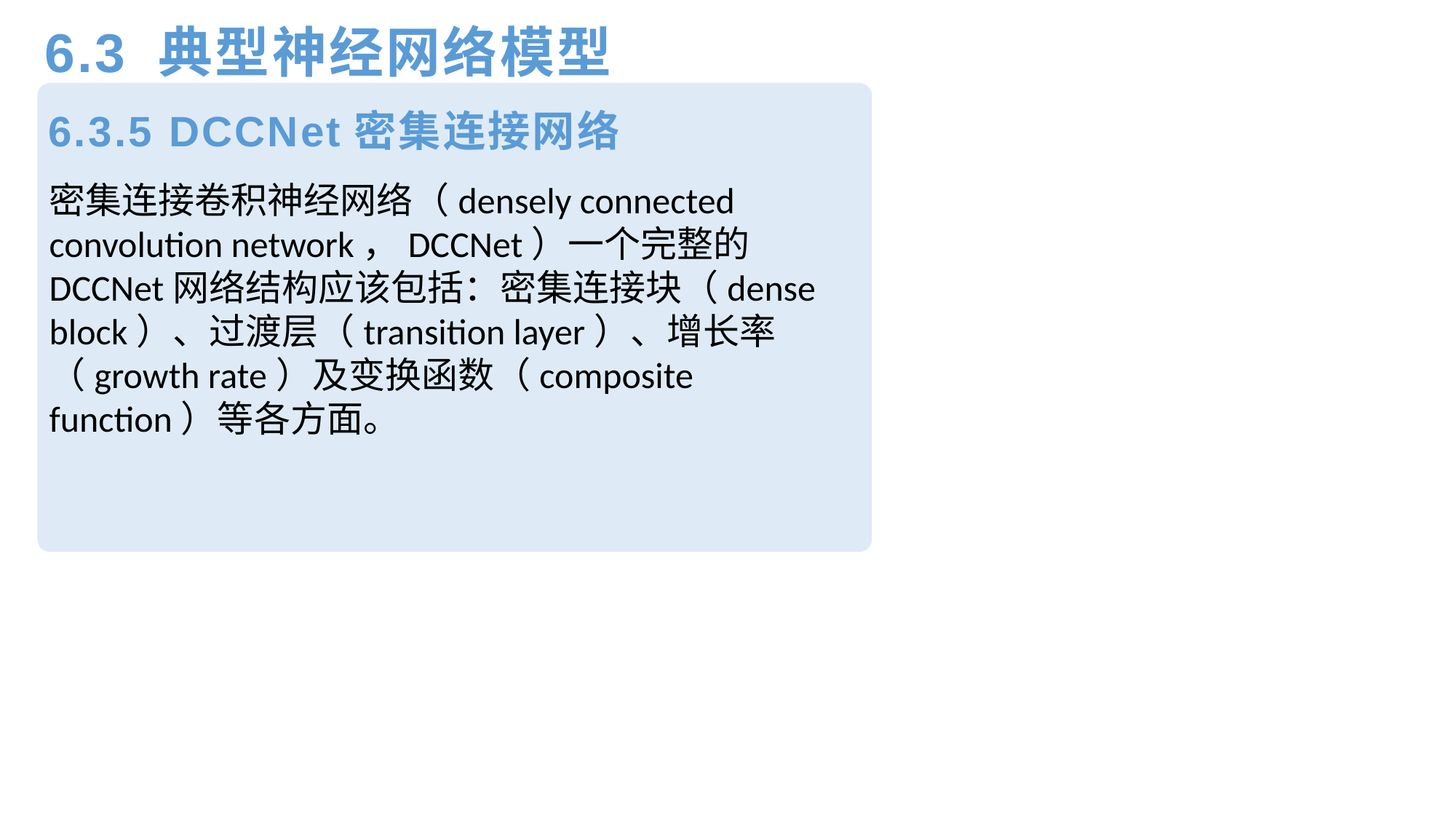

6.3 典型神经网络模型
、
6.3.5 DCCNet密集连接网络
密集连接卷积神经网络（densely connected convolution network，DCCNet）一个完整的DCCNet网络结构应该包括：密集连接块（dense block）、过渡层（transition layer）、增长率（growth rate）及变换函数（composite function）等各方面。